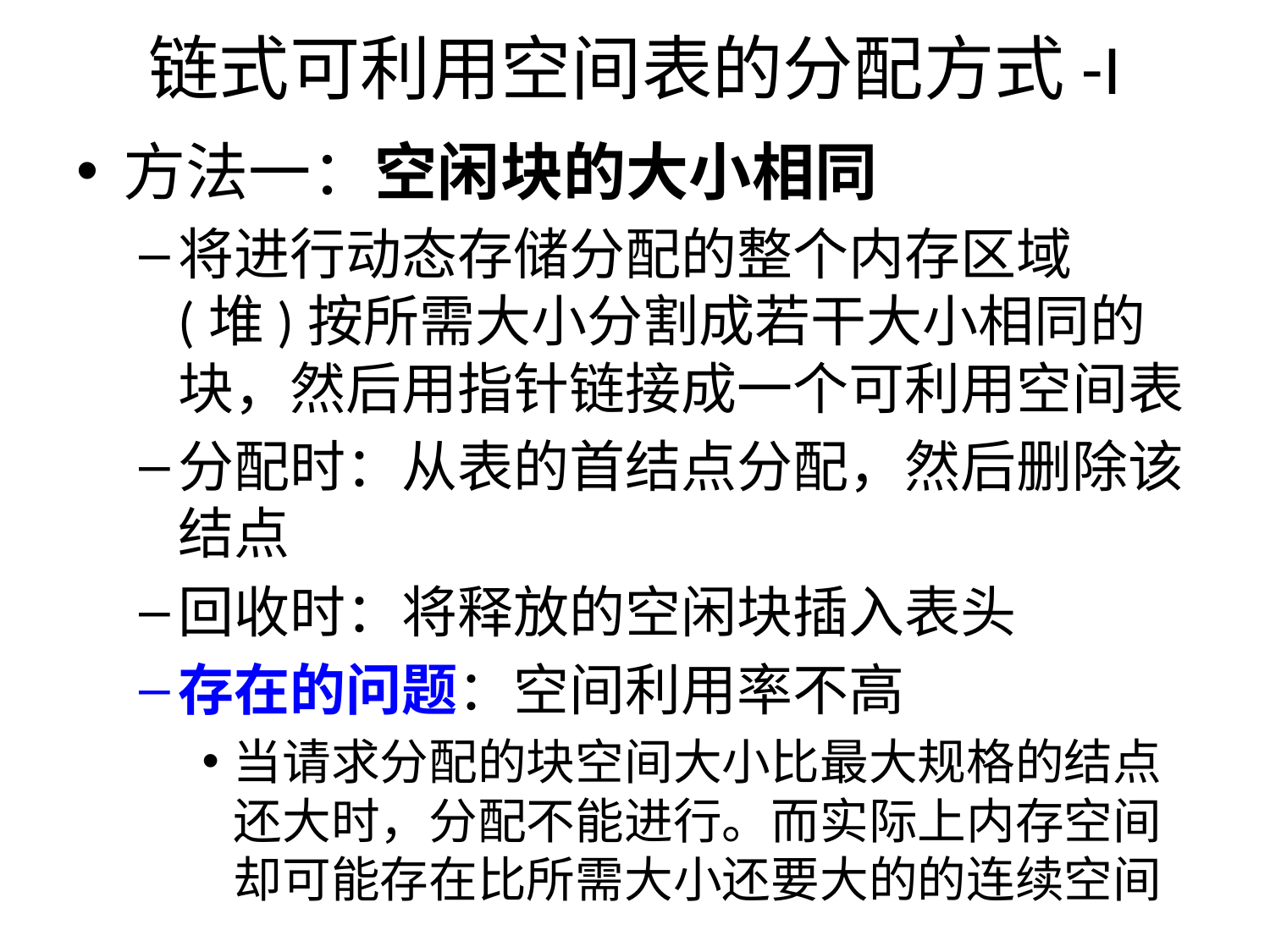

# 链式可利用空间表的分配方式-I
方法一：空闲块的大小相同
将进行动态存储分配的整个内存区域(堆)按所需大小分割成若干大小相同的块，然后用指针链接成一个可利用空间表
分配时：从表的首结点分配，然后删除该结点
回收时：将释放的空闲块插入表头
存在的问题：空间利用率不高
当请求分配的块空间大小比最大规格的结点还大时，分配不能进行。而实际上内存空间却可能存在比所需大小还要大的的连续空间